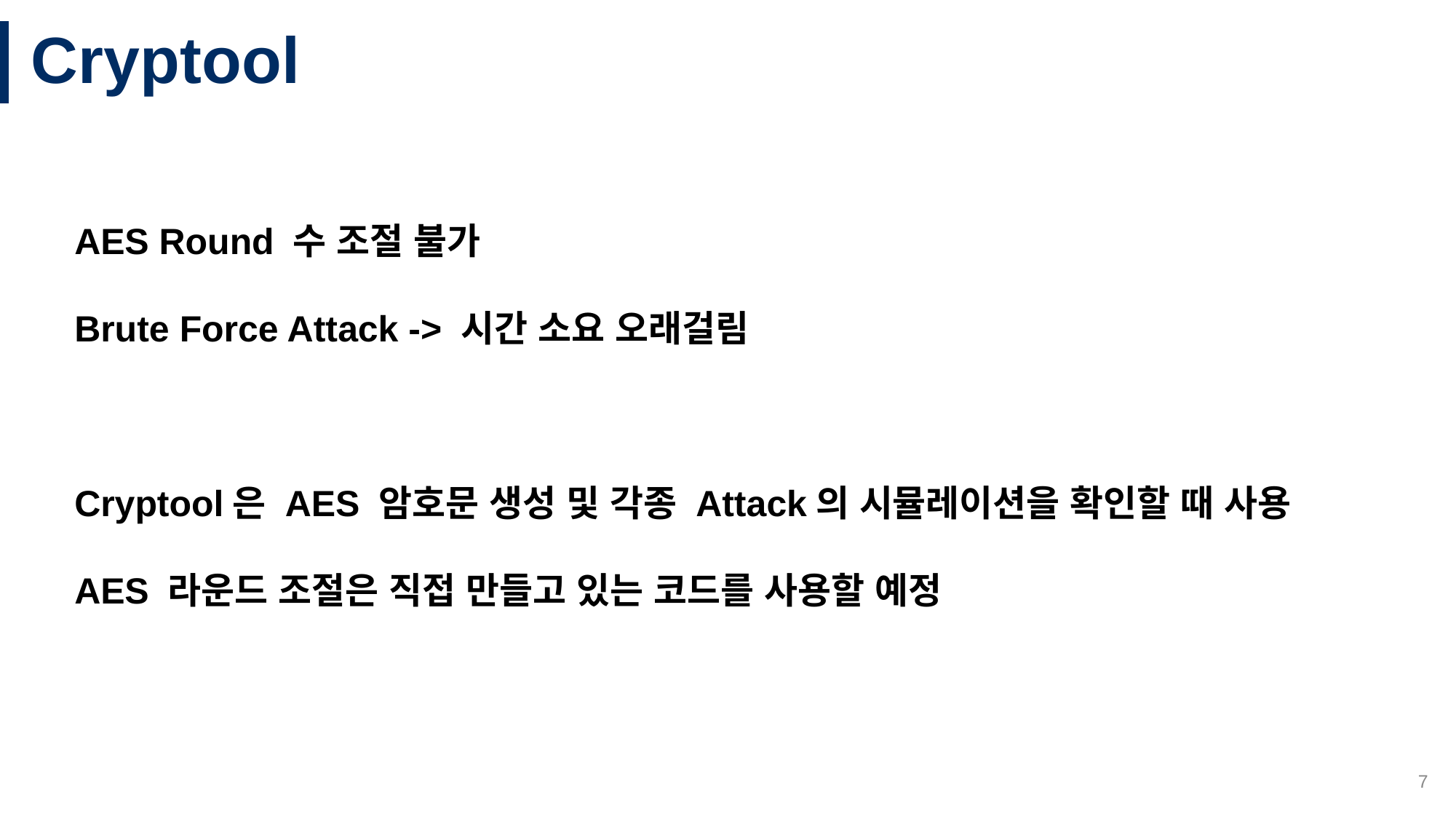

# Cryptool
AES Round 수 조절 불가
Brute Force Attack -> 시간 소요 오래걸림

Cryptool은 AES 암호문 생성 및 각종 Attack의 시뮬레이션을 확인할 때 사용
AES 라운드 조절은 직접 만들고 있는 코드를 사용할 예정
7